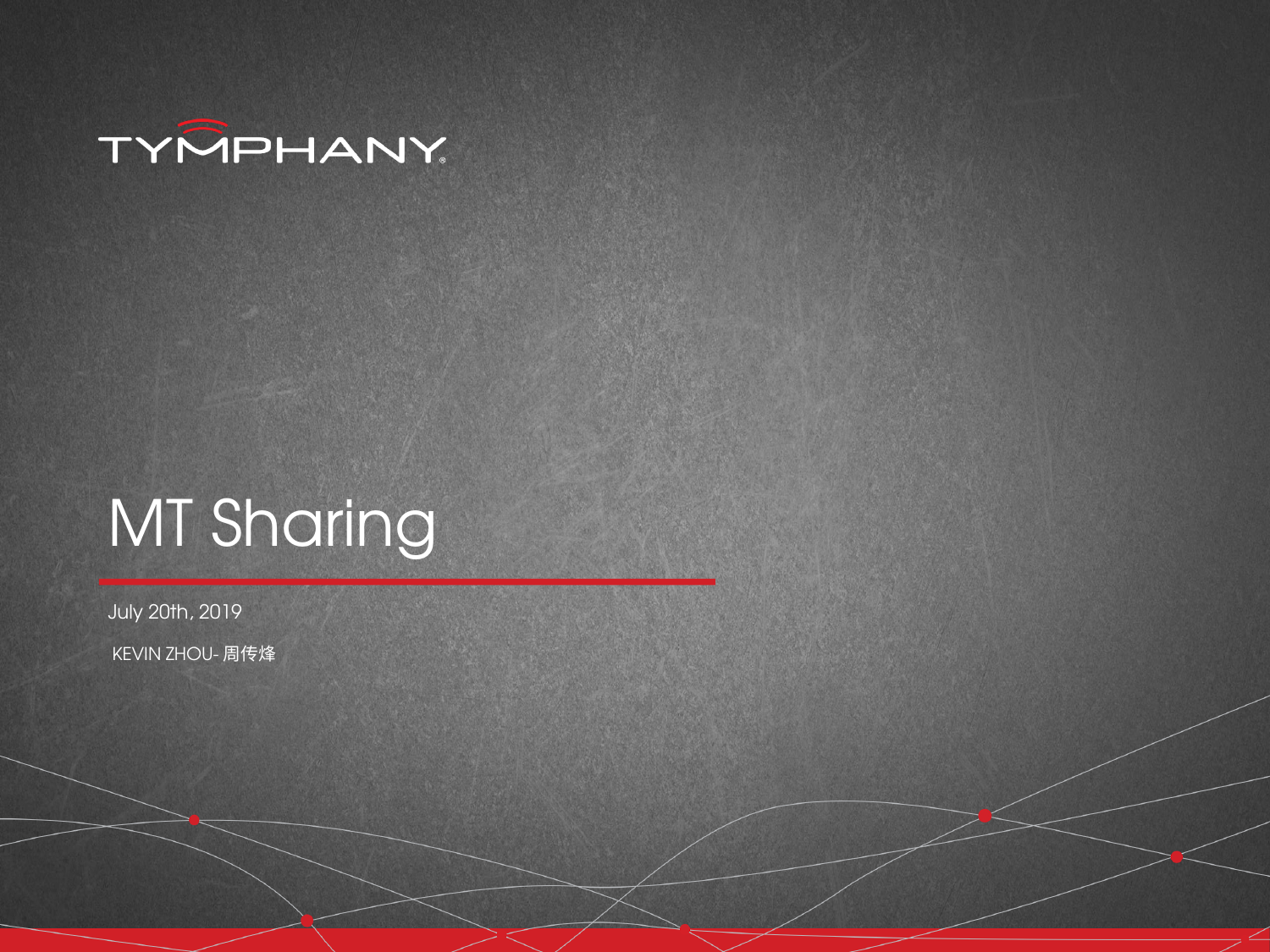

# MT Sharing
July 20th, 2019
KEVIN ZHOU-周传烽